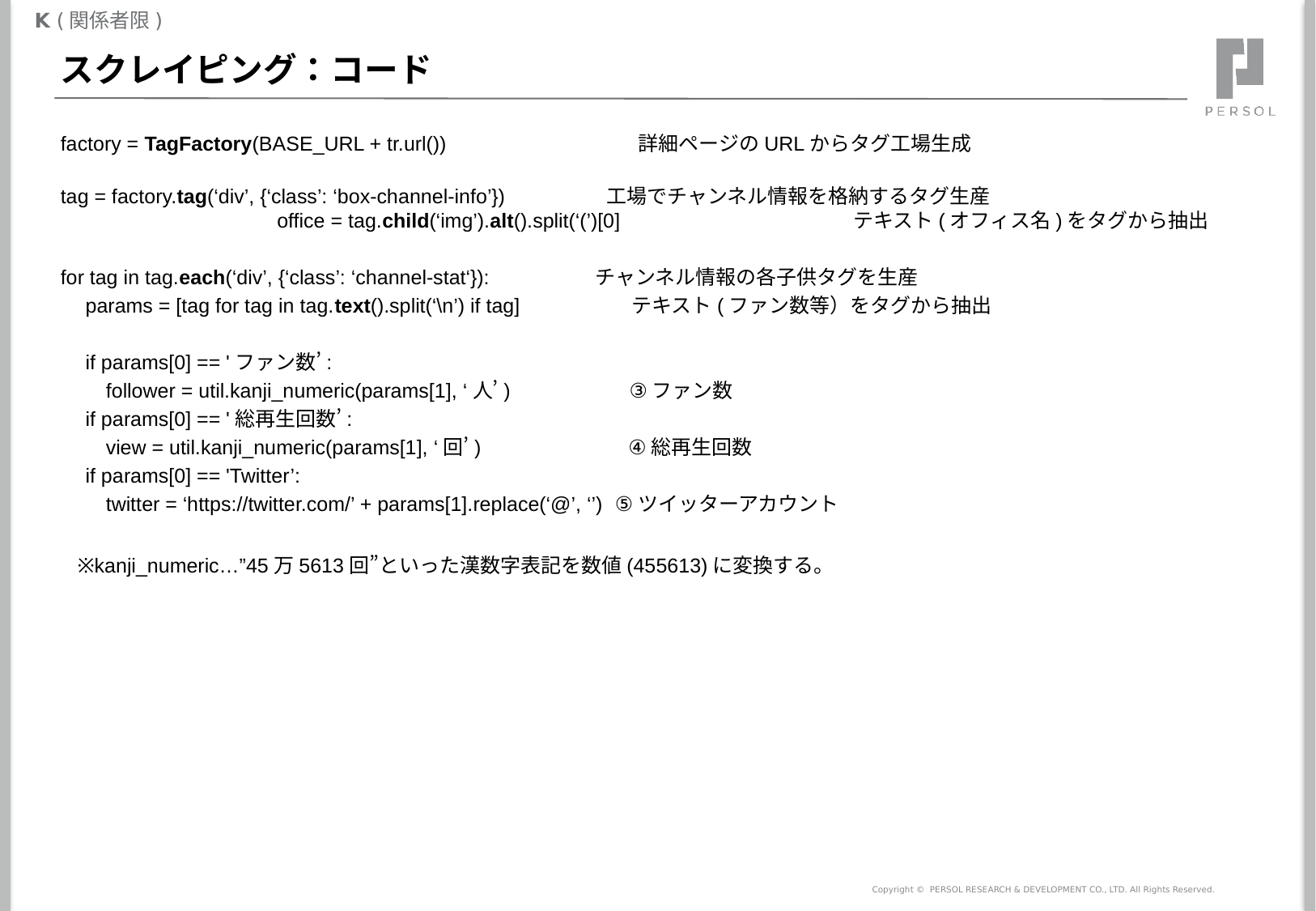

# スクレイピング：コード
factory = TagFactory(BASE_URL + tr.url())        　　　　　　　詳細ページのURLからタグ工場生成
tag = factory.tag(‘div’, {‘class’: ‘box-channel-info’})                 工場でチャンネル情報を格納するタグ生産                                                                                                            　office = tag.child(‘img’).alt().split(‘(’)[0] 　　　　　　　　　　　テキスト(オフィス名)をタグから抽出

for tag in tag.each(‘div’, {‘class’: ‘channel-stat‘}):　                  チャンネル情報の各子供タグを生産
　params = [tag for tag in tag.text().split(‘\n’) if tag] 　　　　　テキスト(ファン数等）をタグから抽出

　if params[0] == 'ファン数’:
　　follower = util.kanji_numeric(params[1], ‘人’)                     ③ファン数
　if params[0] == '総再生回数’:
　　view = util.kanji_numeric(params[1], ‘回’)                          ④総再生回数
　if params[0] == 'Twitter’:
　　twitter = ‘https://twitter.com/’ + params[1].replace(‘@’, ‘’)  ⑤ツイッターアカウント

   ※kanji_numeric…”45万5613回”といった漢数字表記を数値(455613)に変換する。